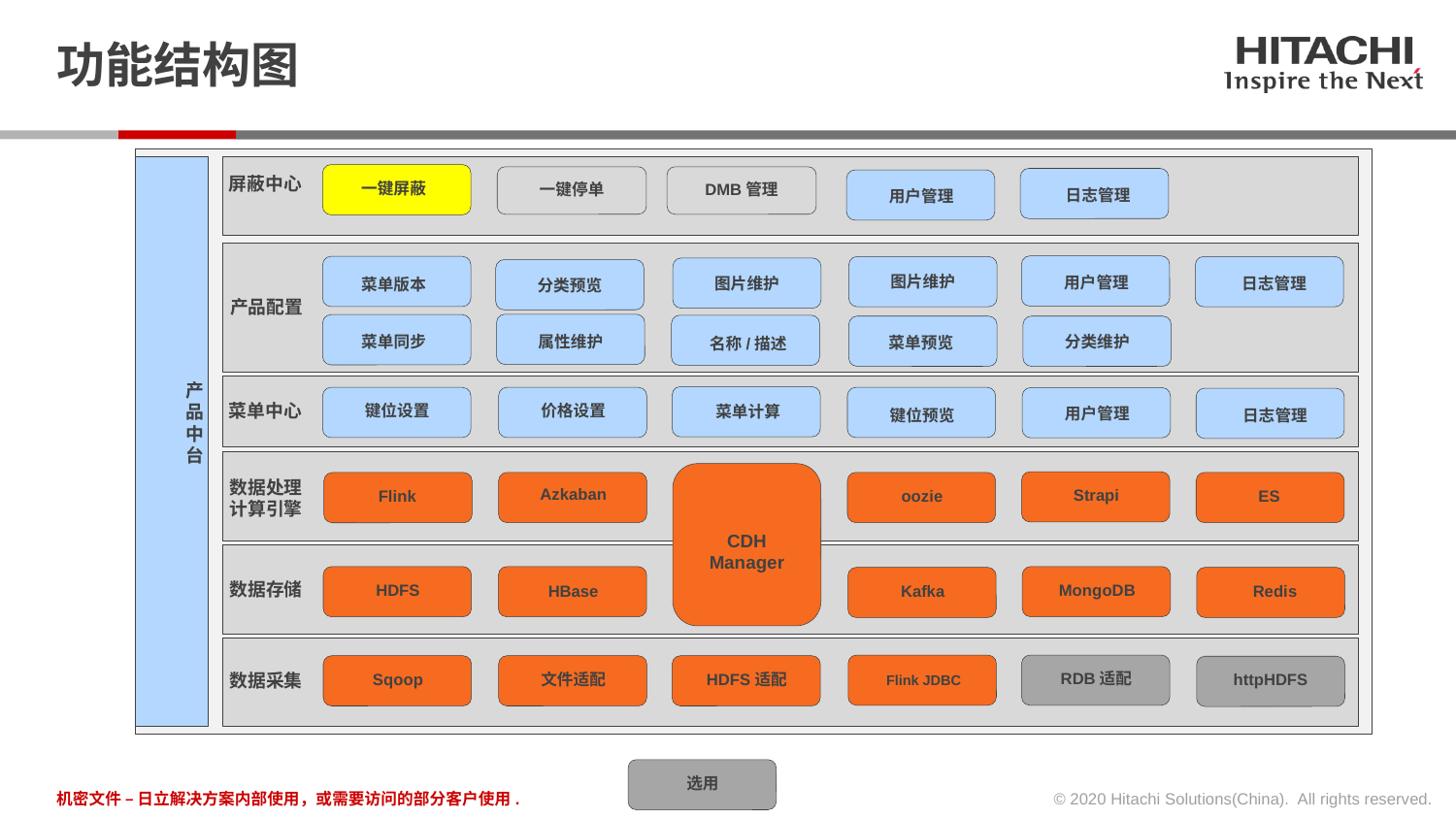

# 功能结构图

屏蔽中心

产品配置

数据处理
计算引擎

Azkaban
Strapi
oozie
Flink
ES
CDH
Manager

数据存储
HDFS
MongoDB
HBase
Kafka
Redis

RDB适配
数据采集
Sqoop
文件适配
HDFS适配
httpHDFS
Flink JDBC

选用

一键屏蔽
日志管理
用户管理

图片维护

系统接口
图片维护
分类预览
用户管理
日志管理
菜单版本

分类维护
菜单同步
属性维护
菜单预览
名称/描述

菜单中心
键位设置
价格设置
菜单计算
用户管理
日志管理
键位预览

一键停单
DMB管理
产品中台